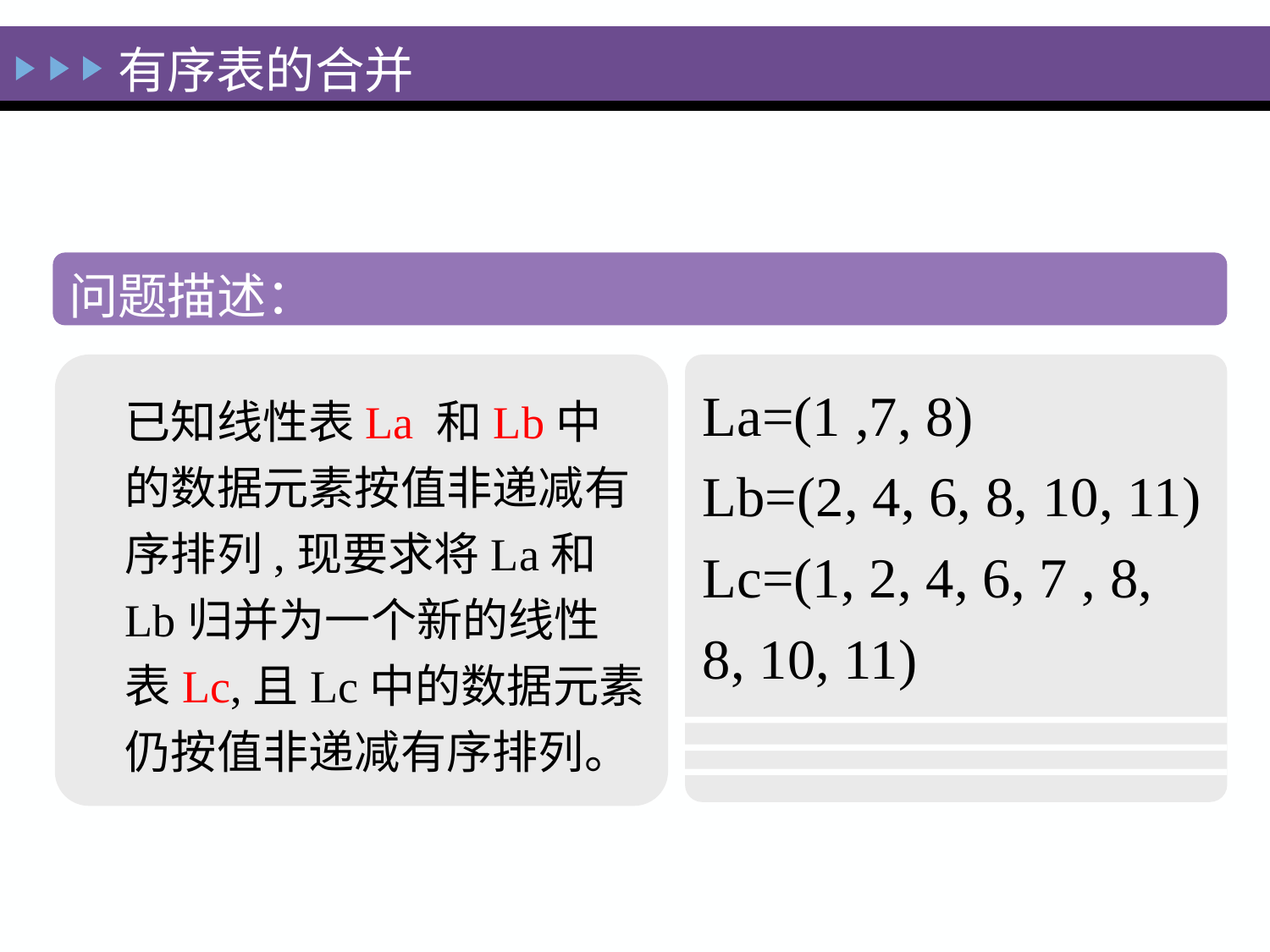

有序表的合并
问题描述：
已知线性表La 和Lb中的数据元素按值非递减有序排列,现要求将La和Lb归并为一个新的线性表Lc,且Lc中的数据元素仍按值非递减有序排列。
La=(1 ,7, 8)
Lb=(2, 4, 6, 8, 10, 11)
Lc=(1, 2, 4, 6, 7 , 8, 8, 10, 11)